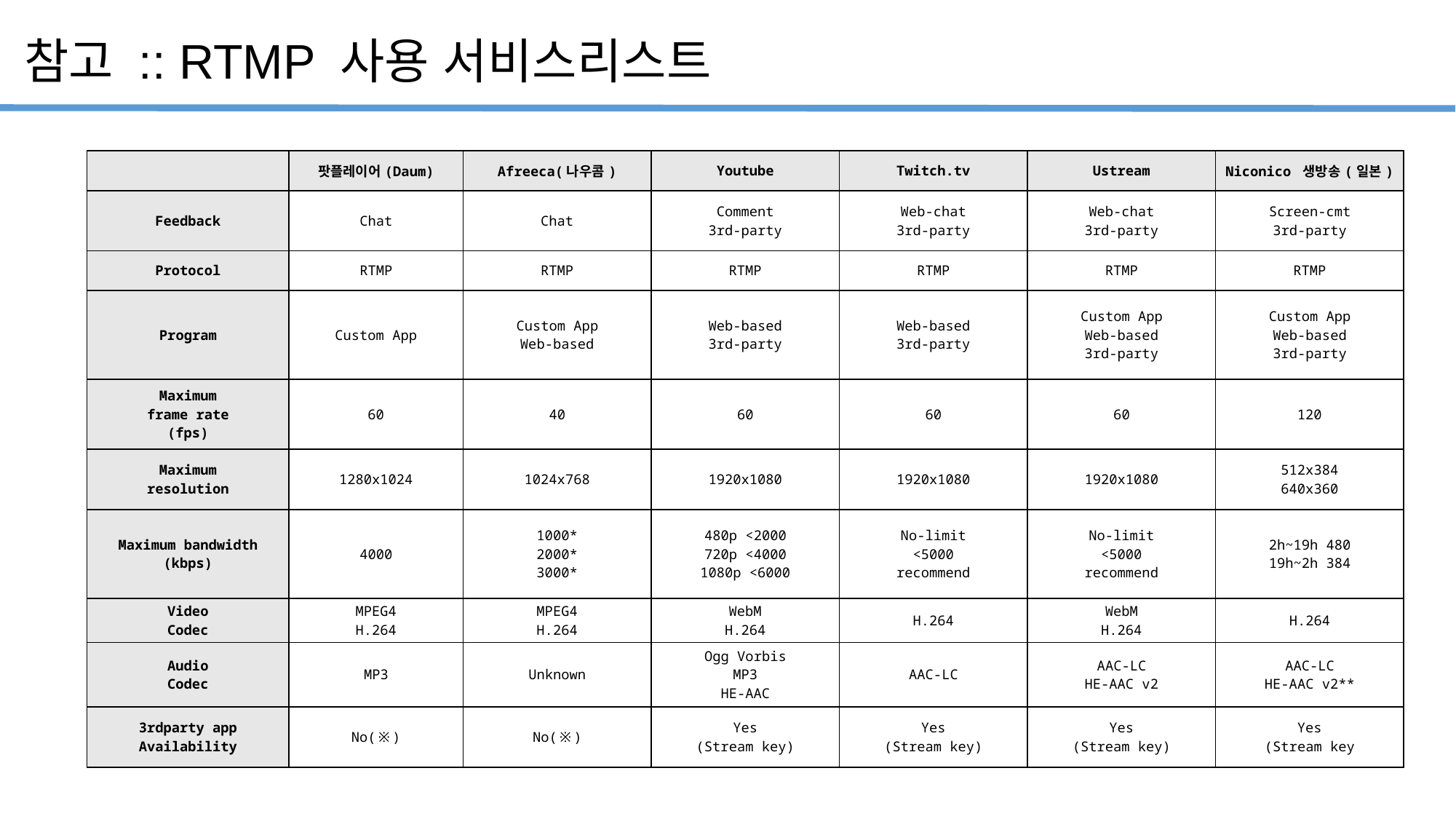

참고 :: RTMP 사용 서비스리스트
|  | 팟플레이어(Daum) | Afreeca(나우콤) | Youtube | Twitch.tv | Ustream | Niconico 생방송(일본) |
| --- | --- | --- | --- | --- | --- | --- |
| Feedback | Chat | Chat | Comment 3rd-party | Web-chat 3rd-party | Web-chat 3rd-party | Screen-cmt 3rd-party |
| Protocol | RTMP | RTMP | RTMP | RTMP | RTMP | RTMP |
| Program | Custom App | Custom App Web-based | Web-based 3rd-party | Web-based 3rd-party | Custom App Web-based 3rd-party | Custom App Web-based 3rd-party |
| Maximum frame rate (fps) | 60 | 40 | 60 | 60 | 60 | 120 |
| Maximum resolution | 1280x1024 | 1024x768 | 1920x1080 | 1920x1080 | 1920x1080 | 512x384 640x360 |
| Maximum bandwidth (kbps) | 4000 | 1000\* 2000\* 3000\* | 480p <2000 720p <4000 1080p <6000 | No-limit <5000 recommend | No-limit <5000 recommend | 2h~19h 480 19h~2h 384 |
| Video Codec | MPEG4 H.264 | MPEG4 H.264 | WebM H.264 | H.264 | WebM H.264 | H.264 |
| Audio Codec | MP3 | Unknown | Ogg Vorbis MP3 HE-AAC | AAC-LC | AAC-LC HE-AAC v2 | AAC-LC HE-AAC v2\*\* |
| 3rdparty app Availability | No(※) | No(※) | Yes (Stream key) | Yes (Stream key) | Yes (Stream key) | Yes (Stream key |